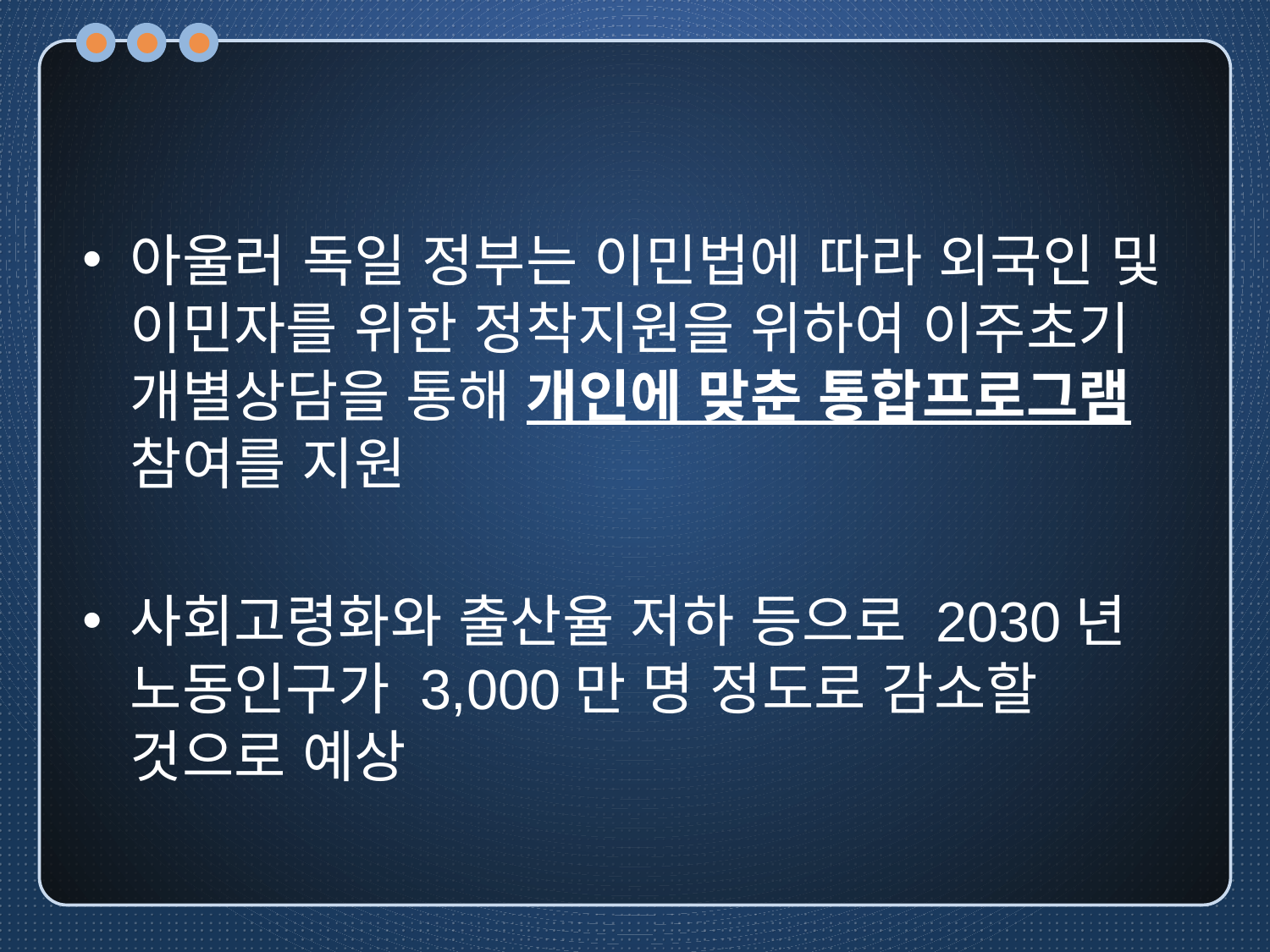

#
아울러 독일 정부는 이민법에 따라 외국인 및 이민자를 위한 정착지원을 위하여 이주초기 개별상담을 통해 개인에 맞춘 통합프로그램 참여를 지원

사회고령화와 출산율 저하 등으로 2030년 노동인구가 3,000만 명 정도로 감소할 것으로 예상